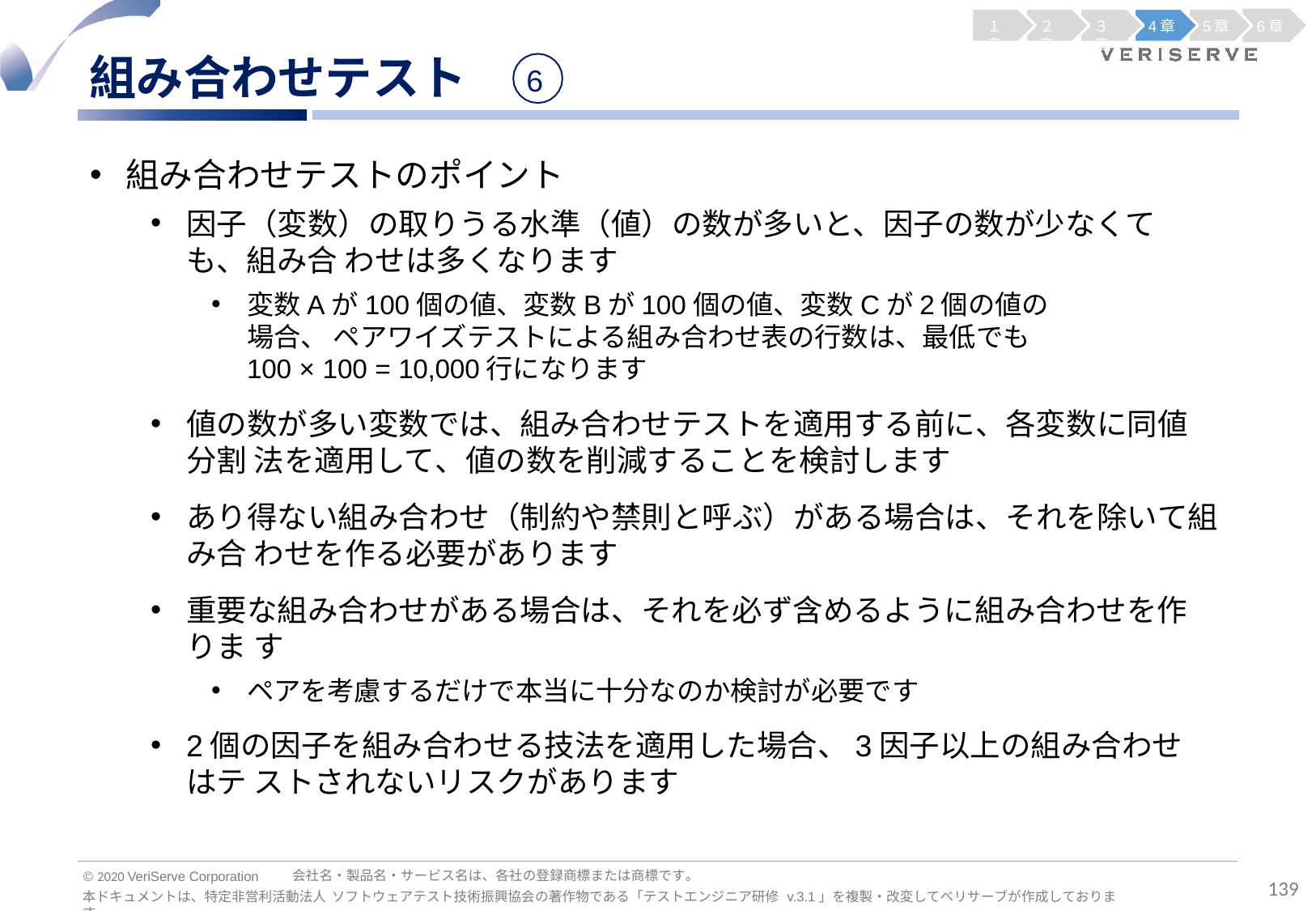

１章
２章
３章
4章
5章
6章
組み合わせテスト

6
組み合わせテストのポイント
因子（変数）の取りうる水準（値）の数が多いと、因子の数が少なくても、組み合 わせは多くなります
変数Aが100個の値、変数Bが100個の値、変数Cが2個の値の場合、 ペアワイズテストによる組み合わせ表の行数は、最低でも
100 × 100 = 10,000行になります
値の数が多い変数では、組み合わせテストを適用する前に、各変数に同値分割 法を適用して、値の数を削減することを検討します
あり得ない組み合わせ（制約や禁則と呼ぶ）がある場合は、それを除いて組み合 わせを作る必要があります
重要な組み合わせがある場合は、それを必ず含めるように組み合わせを作りま す
ペアを考慮するだけで本当に十分なのか検討が必要です
2個の因子を組み合わせる技法を適用した場合、3因子以上の組み合わせはテ ストされないリスクがあります
会社名・製品名・サービス名は、各社の登録商標または商標です。
© 2020 VeriServe Corporation
139
本ドキュメントは、特定非営利活動法人 ソフトウェアテスト技術振興協会の著作物である「テストエンジニア研修 v.3.1」を複製・改変してベリサーブが作成しております。